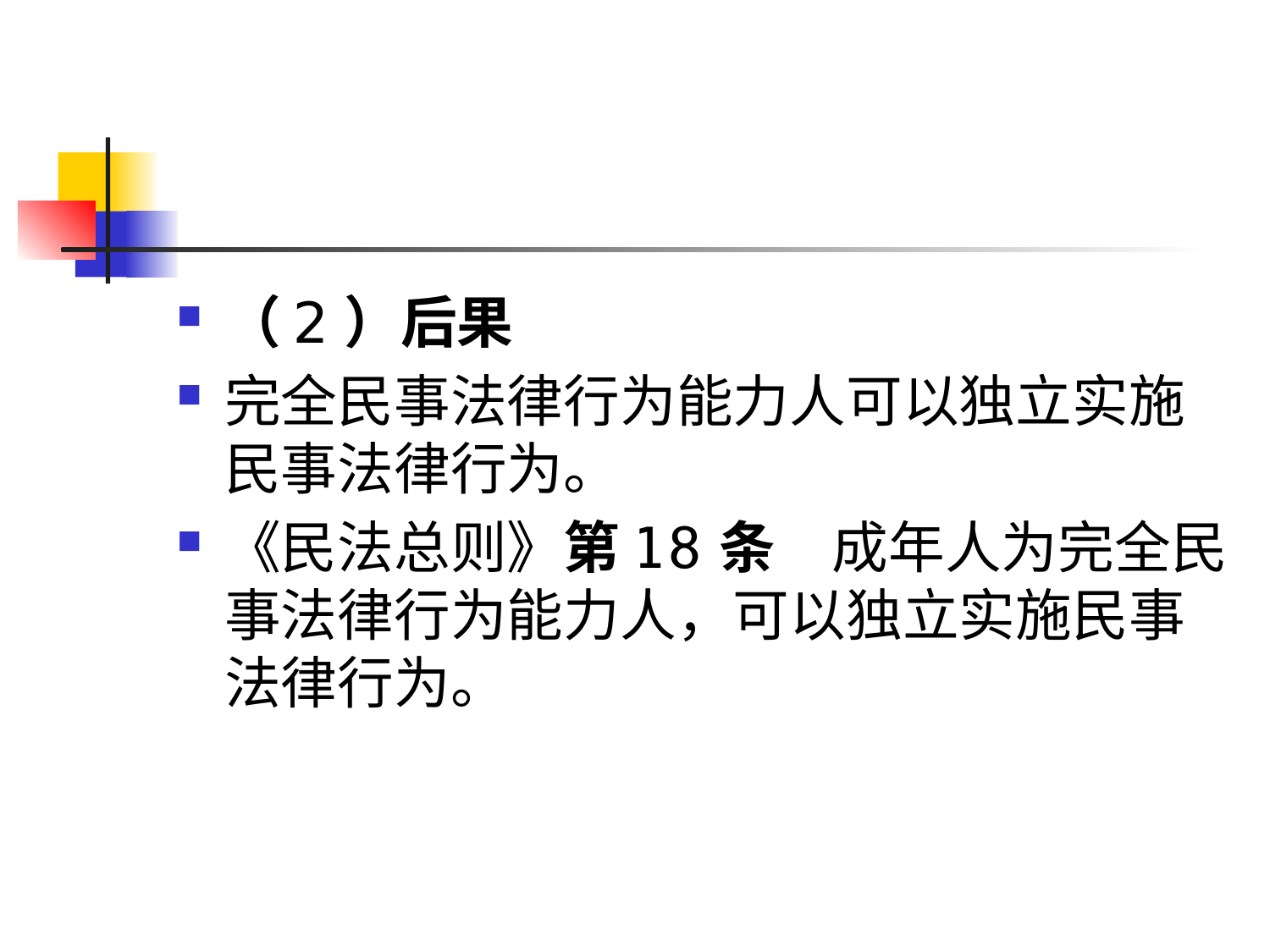

#
（2）后果
完全民事法律行为能力人可以独立实施民事法律行为。
《民法总则》第18条　成年人为完全民事法律行为能力人，可以独立实施民事法律行为。